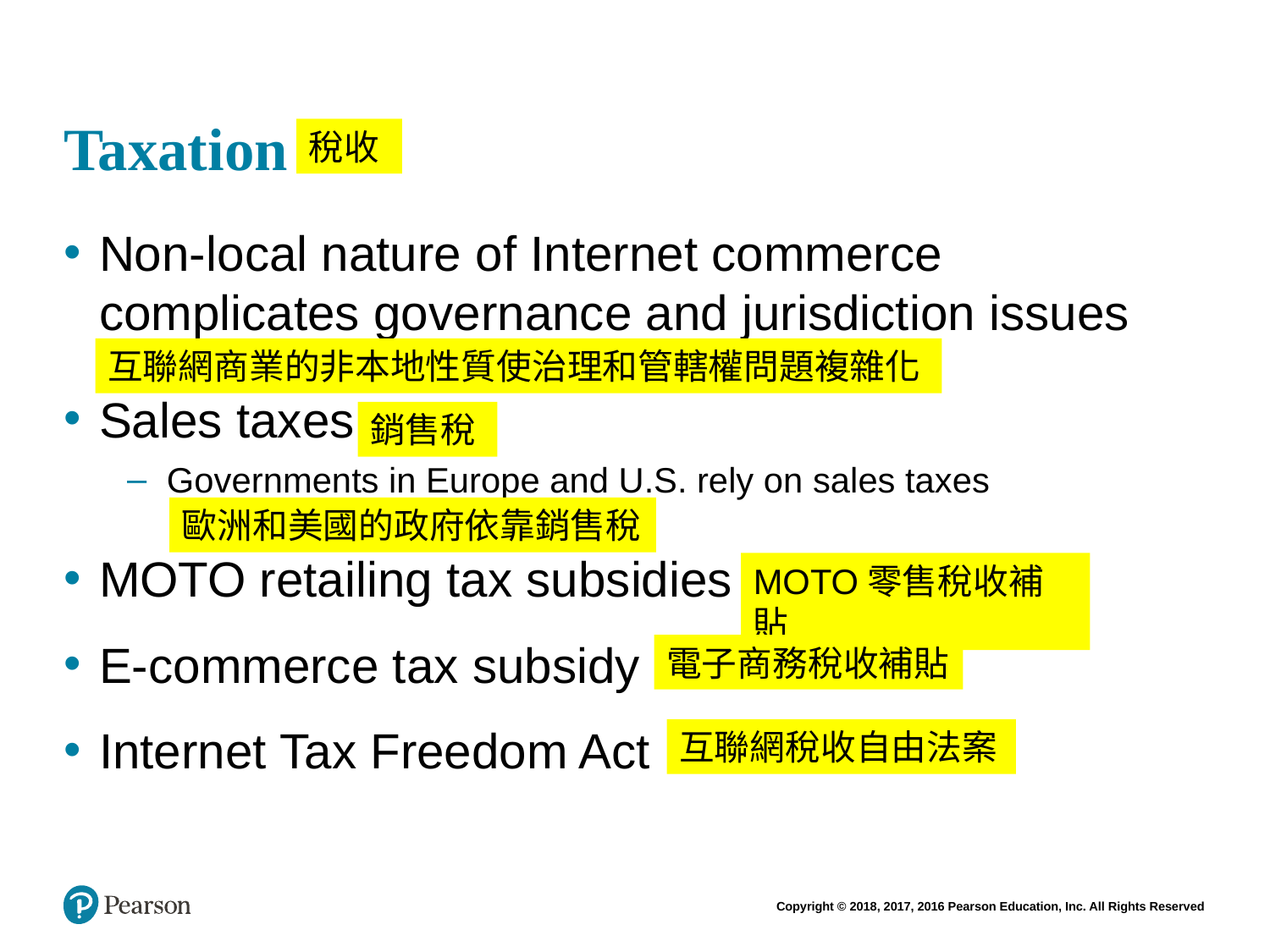

# Taxation
稅收
Non-local nature of Internet commerce complicates governance and jurisdiction issues
Sales taxes
Governments in Europe and U.S. rely on sales taxes
MOTO retailing tax subsidies
E-commerce tax subsidy
Internet Tax Freedom Act
互聯網商業的非本地性質使治理和管轄權問題複雜化
銷售稅
歐洲和美國的政府依靠銷售稅
MOTO零售稅收補貼
電子商務稅收補貼
互聯網稅收自由法案